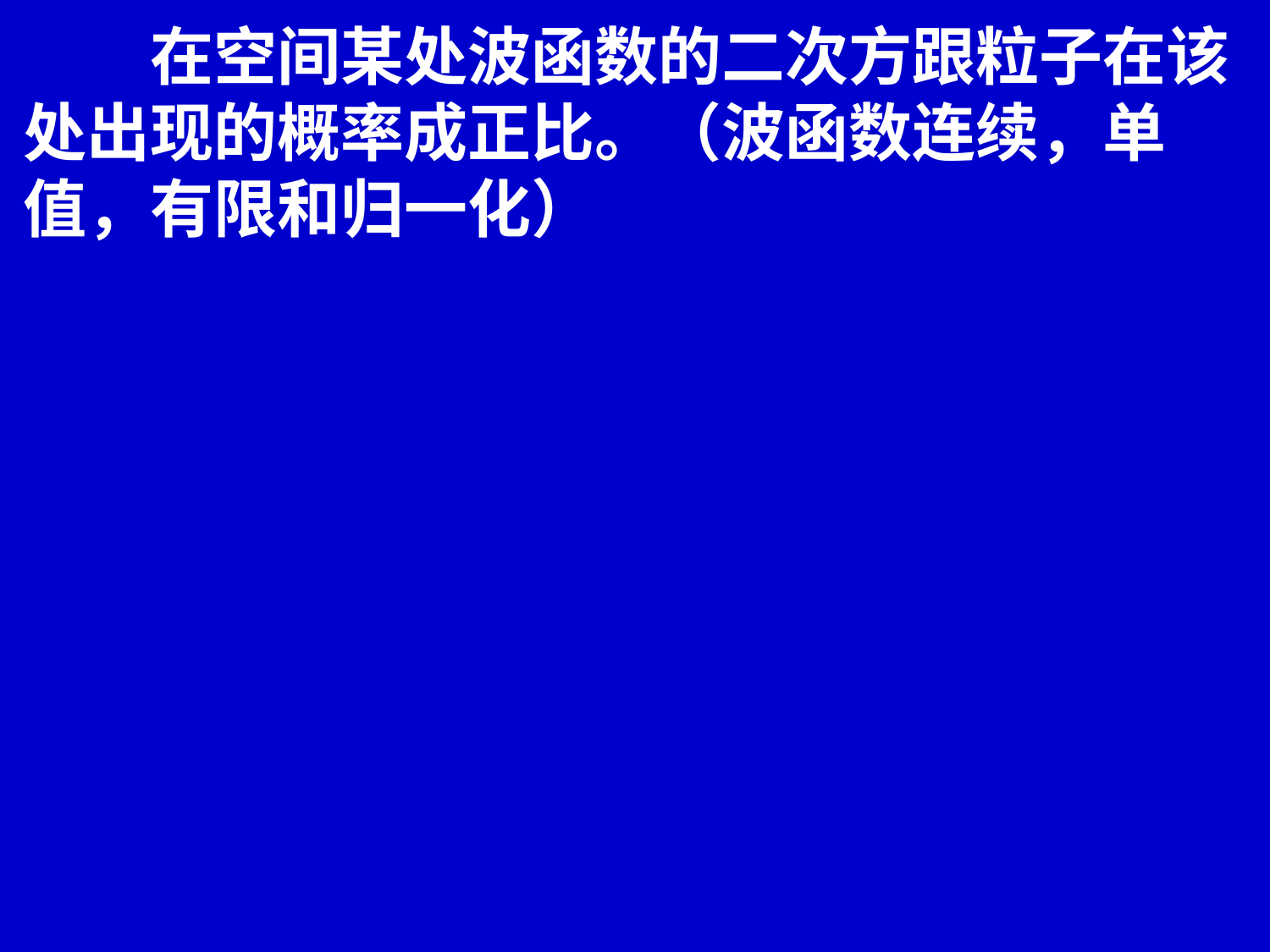

在空间某处波函数的二次方跟粒子在该处出现的概率成正比。（波函数连续，单值，有限和归一化）